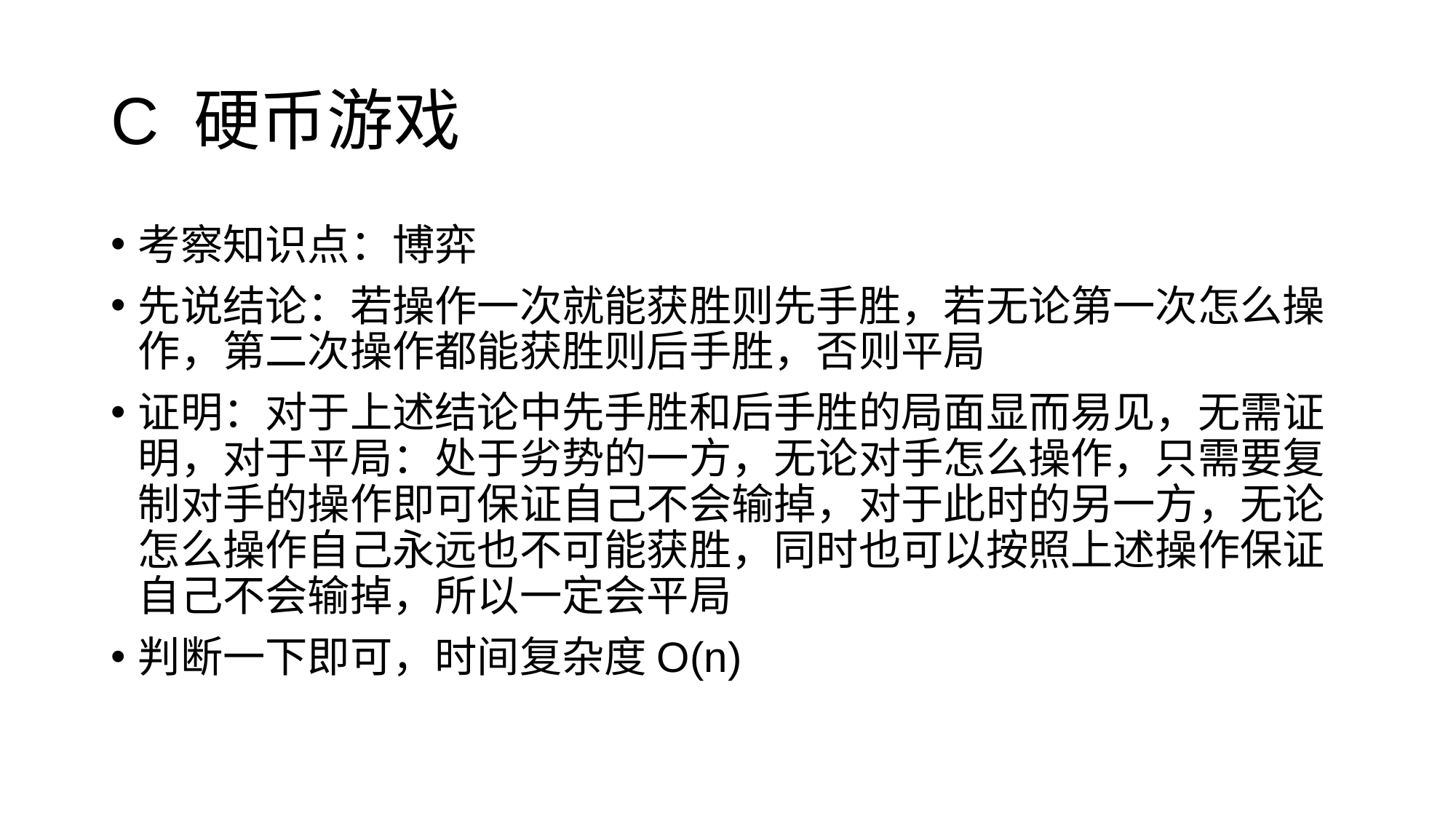

# C 硬币游戏
考察知识点：博弈
先说结论：若操作一次就能获胜则先手胜，若无论第一次怎么操作，第二次操作都能获胜则后手胜，否则平局
证明：对于上述结论中先手胜和后手胜的局面显而易见，无需证明，对于平局：处于劣势的一方，无论对手怎么操作，只需要复制对手的操作即可保证自己不会输掉，对于此时的另一方，无论怎么操作自己永远也不可能获胜，同时也可以按照上述操作保证自己不会输掉，所以一定会平局
判断一下即可，时间复杂度O(n)